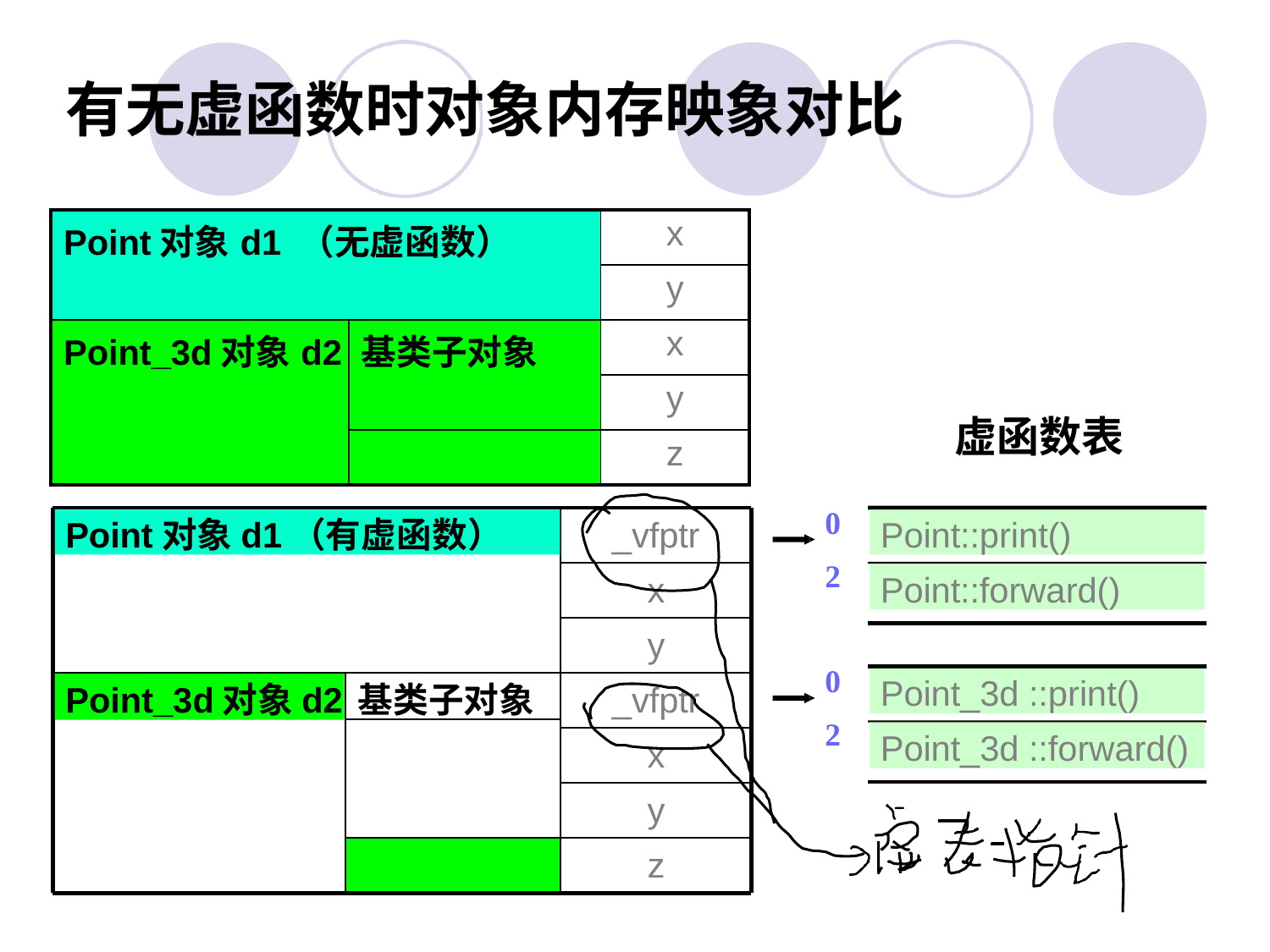

# 有无虚函数时对象内存映象对比
| Point对象d1 （无虚函数） |  | x |
| --- | --- | --- |
|  |  | y |
| Point\_3d对象d2 | 基类子对象 | x |
|  |  | y |
|  |  | z |
虚函数表
0
2

Point对象d1（有虚函数）
Point::print()
_vfptr

Point::forward()
x

y

0
2

Point_3d ::print()

基类子对象
Point_3d对象d2
_vfptr

Point_3d ::forward()

x

y

z